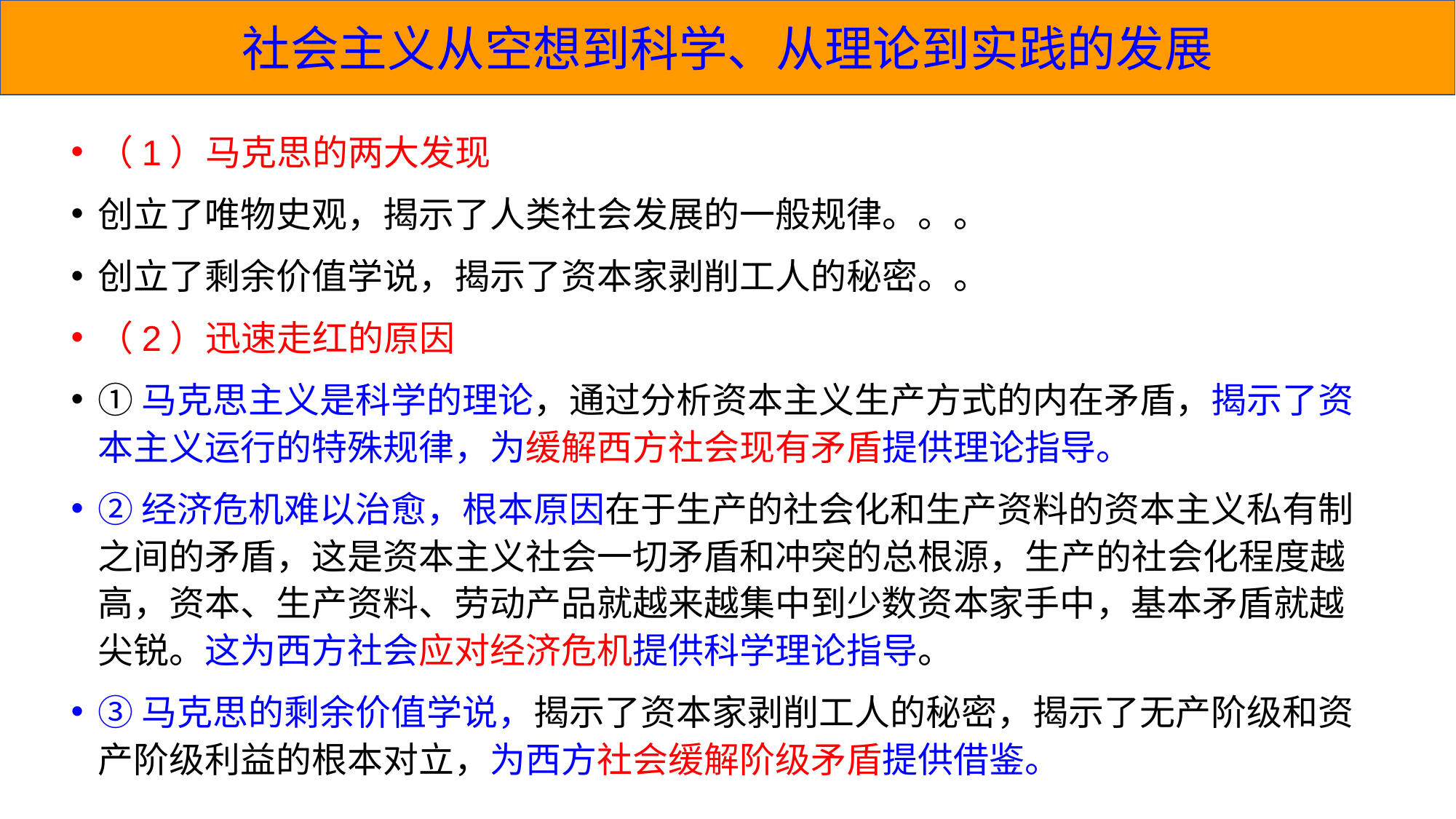

社会主义从空想到科学、从理论到实践的发展
（1）马克思的两大发现
创立了唯物史观，揭示了人类社会发展的一般规律。。。
创立了剩余价值学说，揭示了资本家剥削工人的秘密。。
（2）迅速走红的原因
①马克思主义是科学的理论，通过分析资本主义生产方式的内在矛盾，揭示了资本主义运行的特殊规律，为缓解西方社会现有矛盾提供理论指导。
②经济危机难以治愈，根本原因在于生产的社会化和生产资料的资本主义私有制之间的矛盾，这是资本主义社会一切矛盾和冲突的总根源，生产的社会化程度越高，资本、生产资料、劳动产品就越来越集中到少数资本家手中，基本矛盾就越尖锐。这为西方社会应对经济危机提供科学理论指导。
③马克思的剩余价值学说，揭示了资本家剥削工人的秘密，揭示了无产阶级和资产阶级利益的根本对立，为西方社会缓解阶级矛盾提供借鉴。